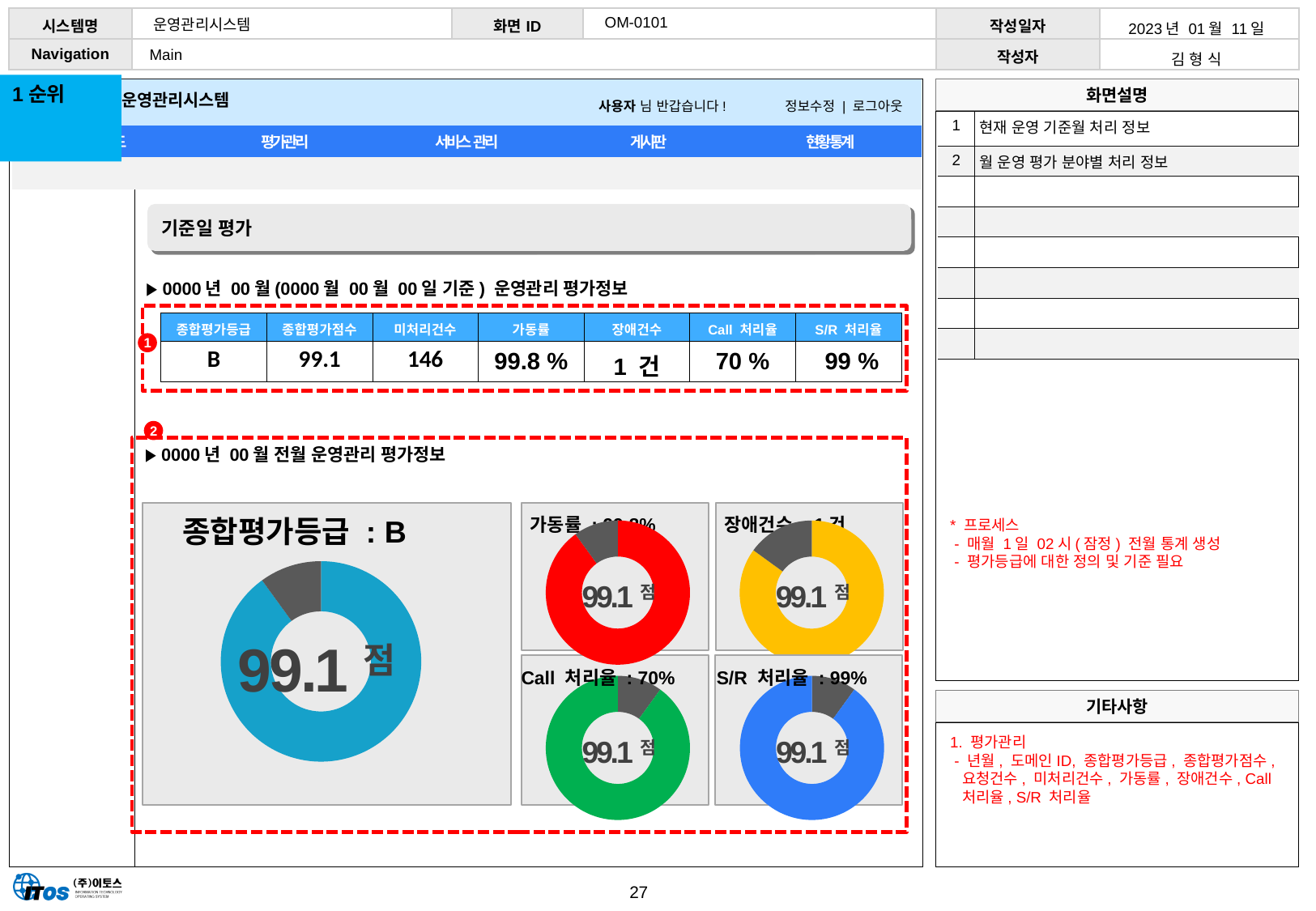

OM-0101
운영관리시스템
| 2023년 01월 11일 |
| --- |
| 김 형 식 |
Main
1순위
| 1 | 현재 운영 기준월 처리 정보 |
| --- | --- |
| 2 | 월 운영 평가 분야별 처리 정보 |
|  |  |
|  |  |
|  |  |
|  |  |
|  |  |
|  |  |
기준일 평가
▶ 0000년 00월(0000월 00월 00일 기준) 운영관리 평가정보

| 종합평가등급 | 종합평가점수 | 미처리건수 | 가동률 | 장애건수 | Call 처리율 | S/R 처리율 |
| --- | --- | --- | --- | --- | --- | --- |
| B | 99.1 | 146 | 99.8 % | 1 건 | 70 % | 99 % |
1
2

▶ 0000년 00월 전월 운영관리 평가정보

종합평가등급 : B

### Chart

| Category | Sales |
|---|---|
| 1st Qtr | 90.0 |
| 2nd Qtr | 10.0 |
99.1점

가동률 : 99.8%
장애건수 : 1건

### Chart

| Category | Sales |
|---|---|
| 1st Qtr | 9.0 |
| 2nd Qtr | 1.0 |
99.1점

### Chart

| Category | Sales |
|---|---|
| 1st Qtr | 85.0 |
| 2nd Qtr | 15.0 |
99.1점

Call 처리율 : 70%
S/R 처리율 : 99%

### Chart

| Category | Sales |
|---|---|
| 1st Qtr | 10.0 |
| 2nd Qtr | 90.0 |
99.1점

### Chart

| Category | Sales |
|---|---|
| 1st Qtr | 10.0 |
| 2nd Qtr | 90.0 |
99.1점
* 프로세스
 - 매월 1일 02시(잠정) 전월 통계 생성
 - 평가등급에 대한 정의 및 기준 필요
1. 평가관리
 - 년월, 도메인ID, 종합평가등급, 종합평가점수, 요청건수, 미처리건수, 가동률, 장애건수, Call처리율, S/R 처리율